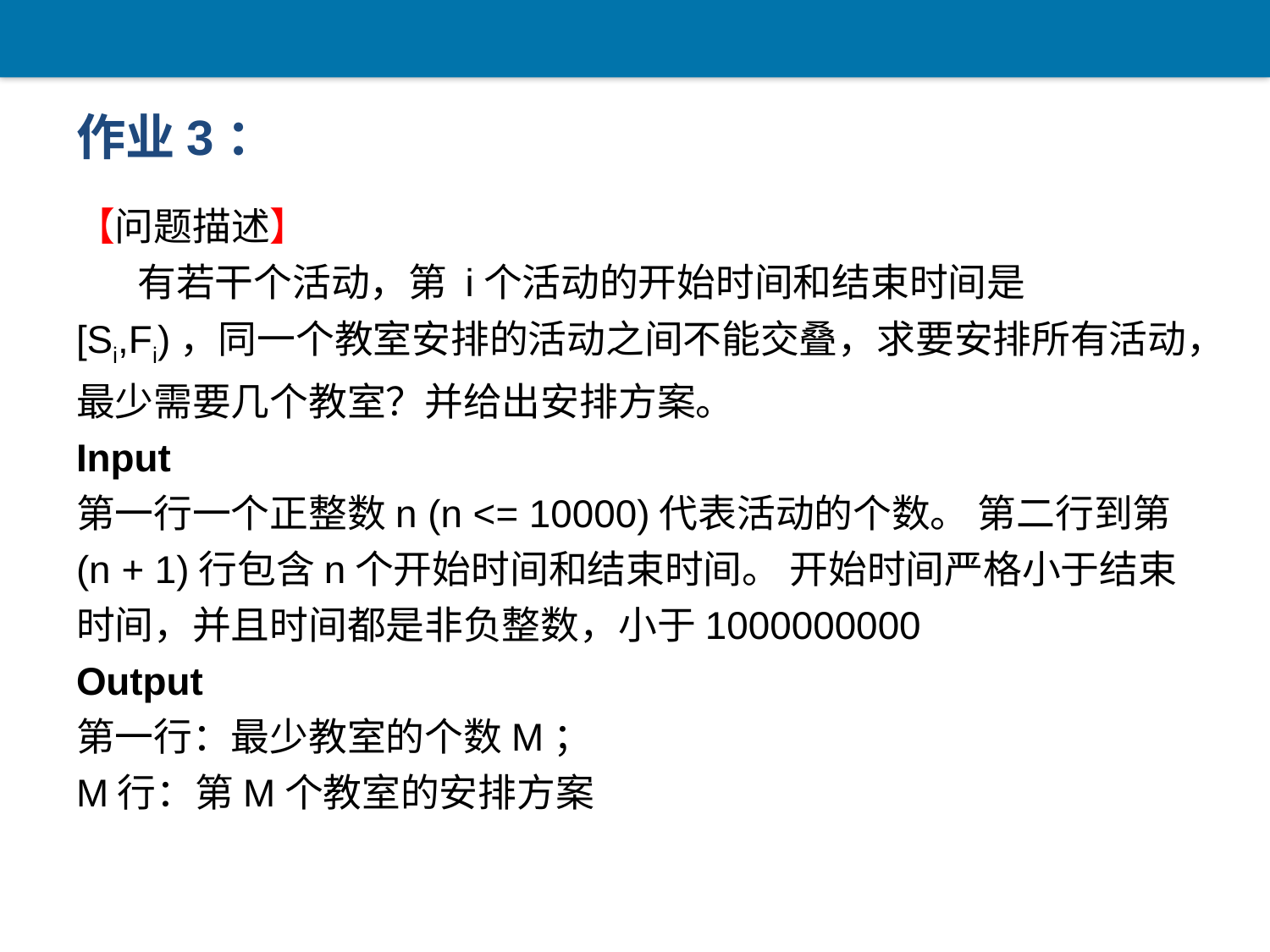

# 作业3：
【问题描述】
      有若干个活动，第 i个活动的开始时间和结束时间是
[Si,Fi)，同一个教室安排的活动之间不能交叠，求要安排所有活动，最少需要几个教室？并给出安排方案。
Input
第一行一个正整数n (n <= 10000)代表活动的个数。 第二行到第(n + 1)行包含n个开始时间和结束时间。 开始时间严格小于结束时间，并且时间都是非负整数，小于1000000000
Output
第一行：最少教室的个数M；
M行：第M个教室的安排方案